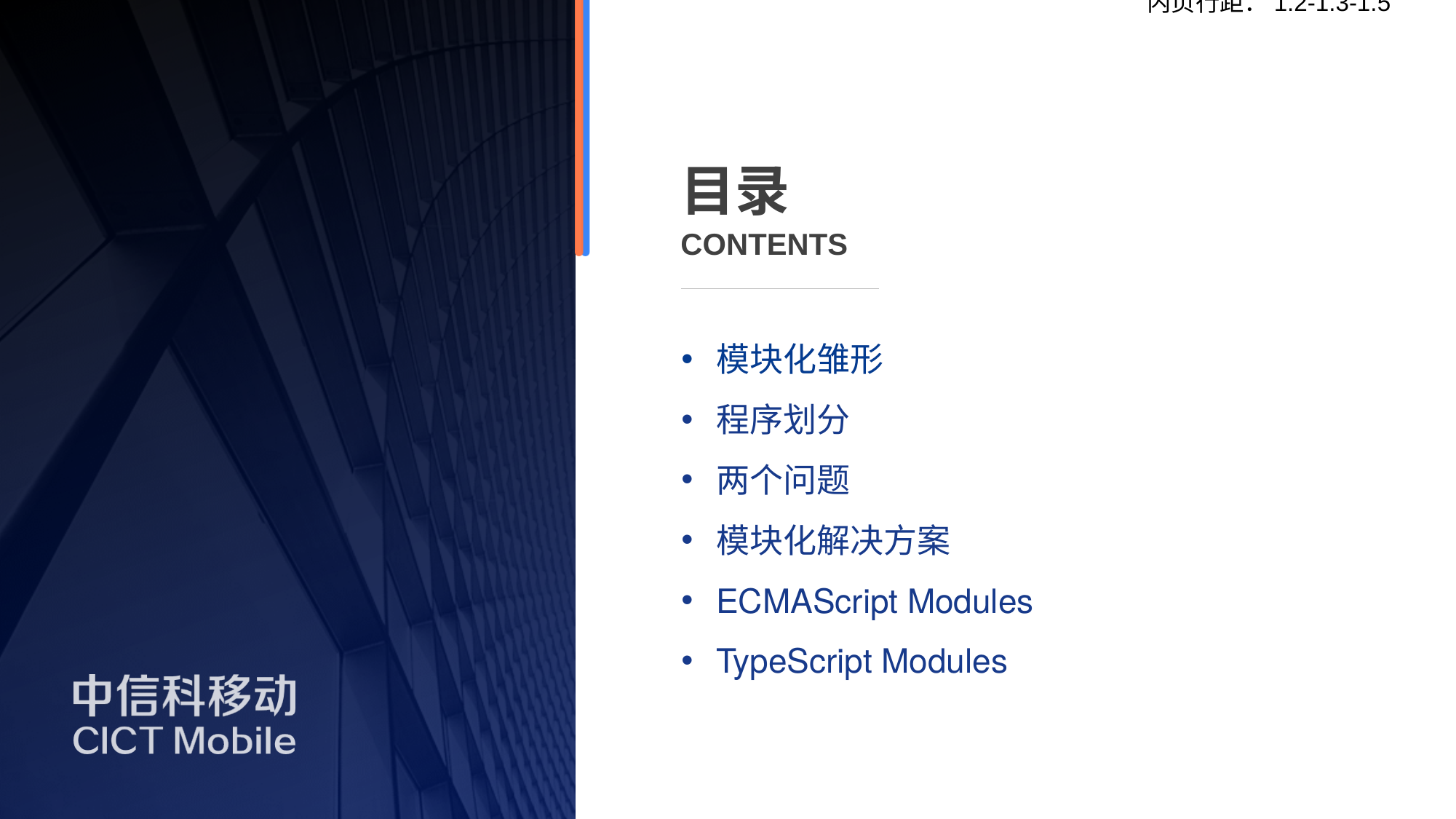

模块化雏形
程序划分
两个问题
模块化解决方案
ECMAScript Modules
TypeScript Modules